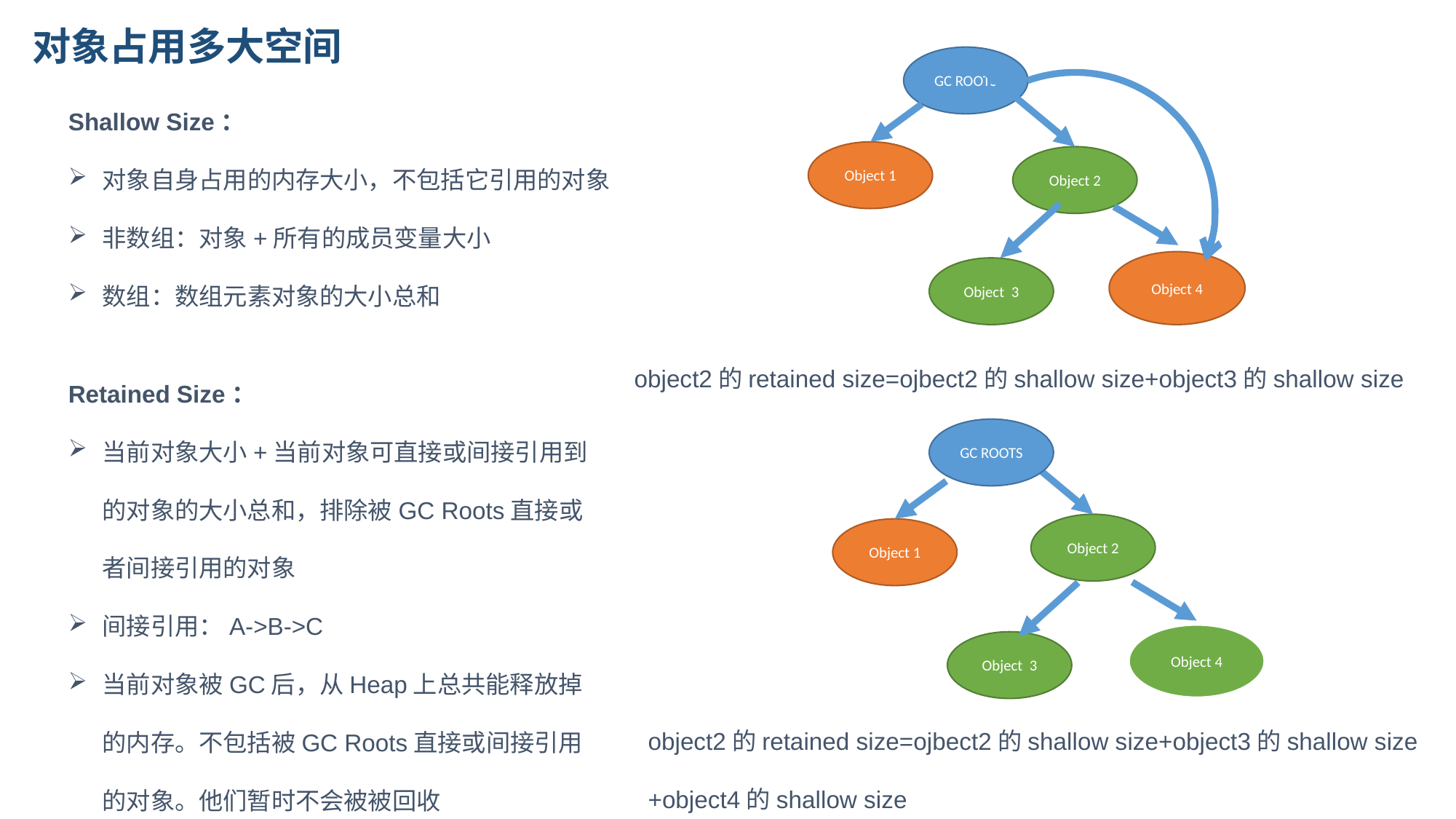

# 对象占用多大空间
GC ROOTS
Shallow Size：
对象自身占用的内存大小，不包括它引用的对象
非数组：对象+所有的成员变量大小
数组：数组元素对象的大小总和

Object 1
Object 2
Object 4
Object  3
object2的retained size=ojbect2的shallow size+object3的shallow size
Retained Size：
当前对象大小+当前对象可直接或间接引用到的对象的大小总和，排除被GC Roots直接或者间接引用的对象
间接引用：A->B->C
当前对象被GC后，从Heap上总共能释放掉的内存。不包括被GC Roots直接或间接引用的对象。他们暂时不会被被回收

GC ROOTS
Object 2
Object 1
Object 4
Object  3
object2的retained size=ojbect2的shallow size+object3的shallow size
+object4的shallow size